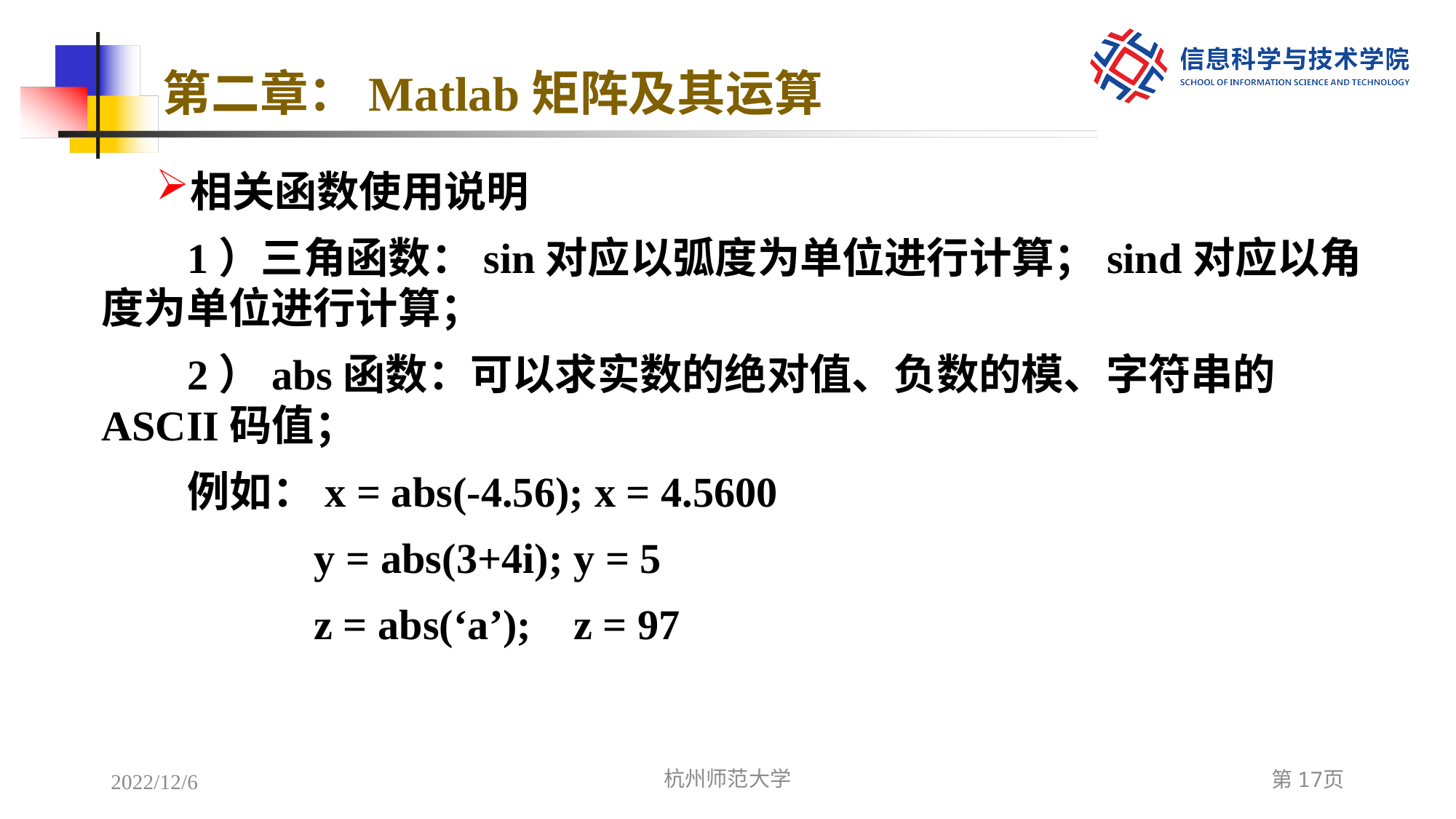

# 第二章：Matlab矩阵及其运算
相关函数使用说明
1）三角函数：sin对应以弧度为单位进行计算；sind对应以角度为单位进行计算；
2）abs函数：可以求实数的绝对值、负数的模、字符串的ASCII码值；
例如：x = abs(-4.56); x = 4.5600
            y = abs(3+4i); y = 5
            z = abs(‘a’);    z = 97
2022/12/6
杭州师范大学
第17页